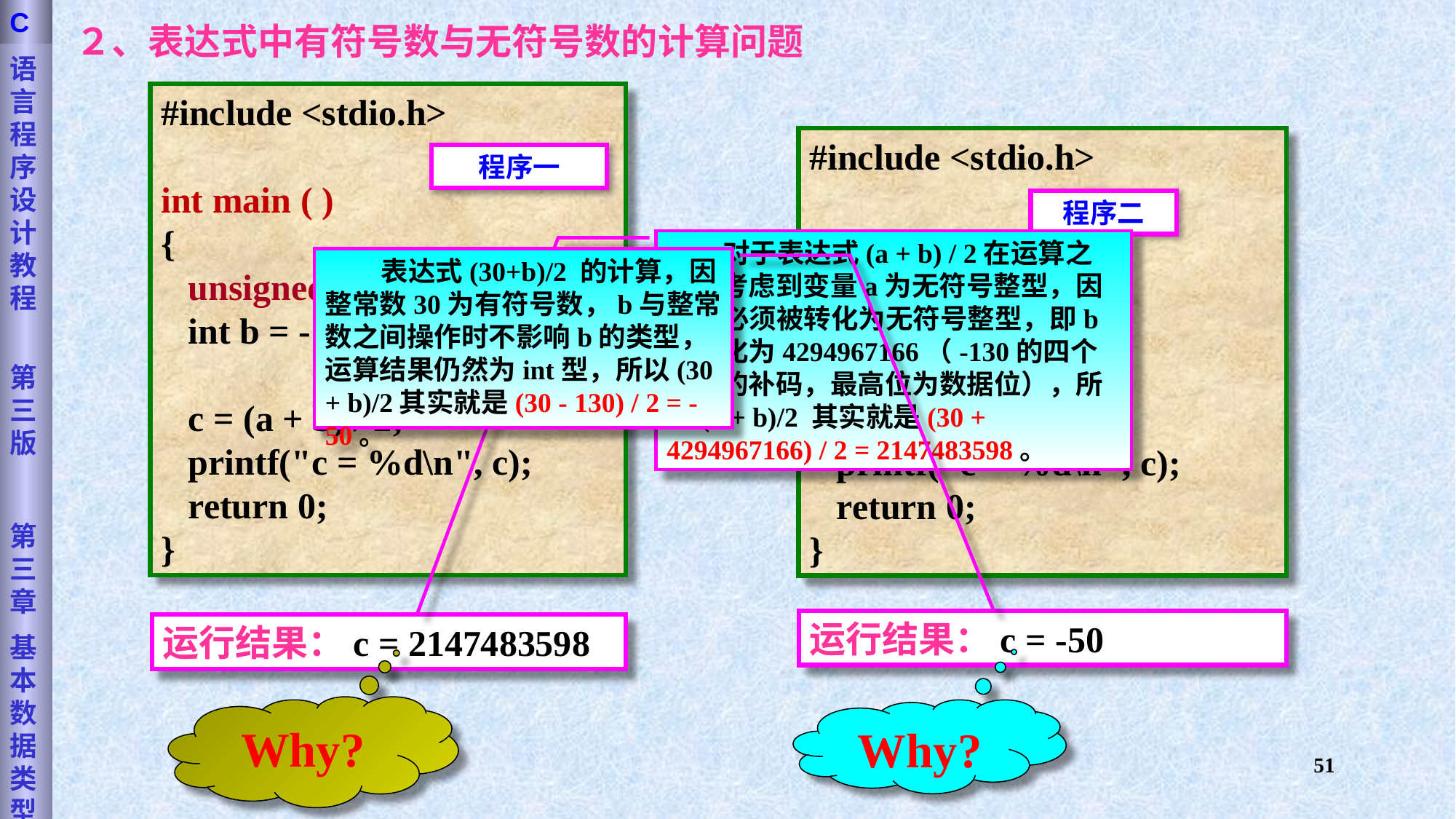

语言程序设计教程
第三版

第三章
基本数据类型
C
２、表达式中有符号数与无符号数的计算问题
#include <stdio.h>

int main ( )
{
   unsigned int a = 30;
   int b = -130, c;

   c = (a + b) / 2;
   printf("c = %d\n", c);
   return 0;
}
程序一
#include <stdio.h>

int main ( )
{
   int b = -130, c;

   c = (30 + b) / 2;
   printf("c = %d\n", c);
   return 0;
}
程序二
        对于表达式(a + b) / 2在运算之前，考虑到变量a为无符号整型，因此b必须被转化为无符号整型，即b被转化为4294967166（-130的四个字节的补码，最高位为数据位），所以(a + b)/2 其实就是(30 + 4294967166) / 2 = 2147483598。
        表达式(30+b)/2 的计算，因整常数30为有符号数，b与整常数之间操作时不影响b的类型，运算结果仍然为int型，所以(30 + b)/2其实就是(30 - 130) / 2 = -50。
运行结果：c = -50
运行结果：c = 2147483598
Why?
Why?
51